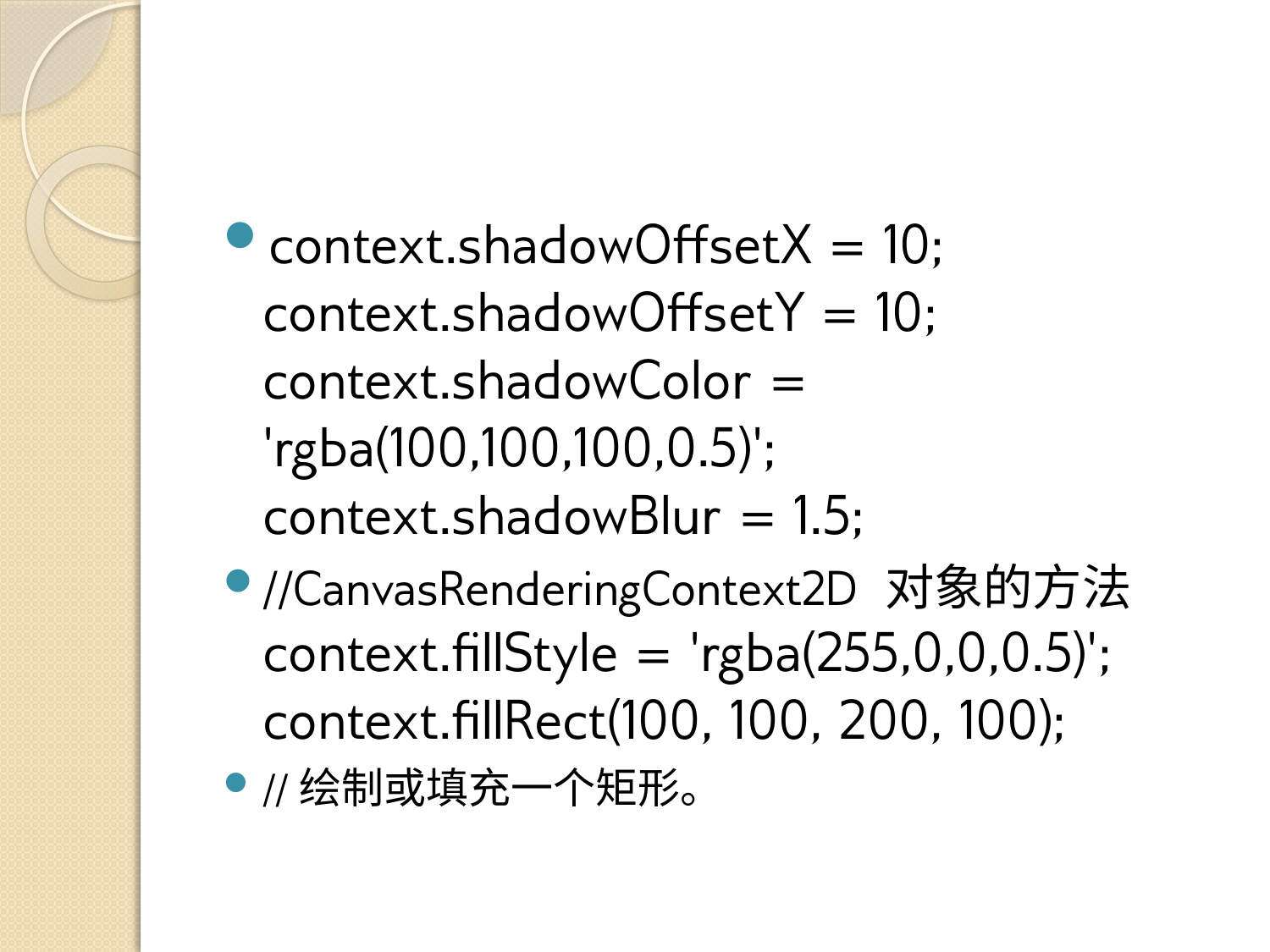

context.shadowOffsetX = 10;
context.shadowOffsetY = 10;
context.shadowColor = 'rgba(100,100,100,0.5)';
context.shadowBlur = 1.5;
//CanvasRenderingContext2D 对象的方法
context.fillStyle = 'rgba(255,0,0,0.5)';
context.fillRect(100, 100, 200, 100);
//绘制或填充一个矩形。